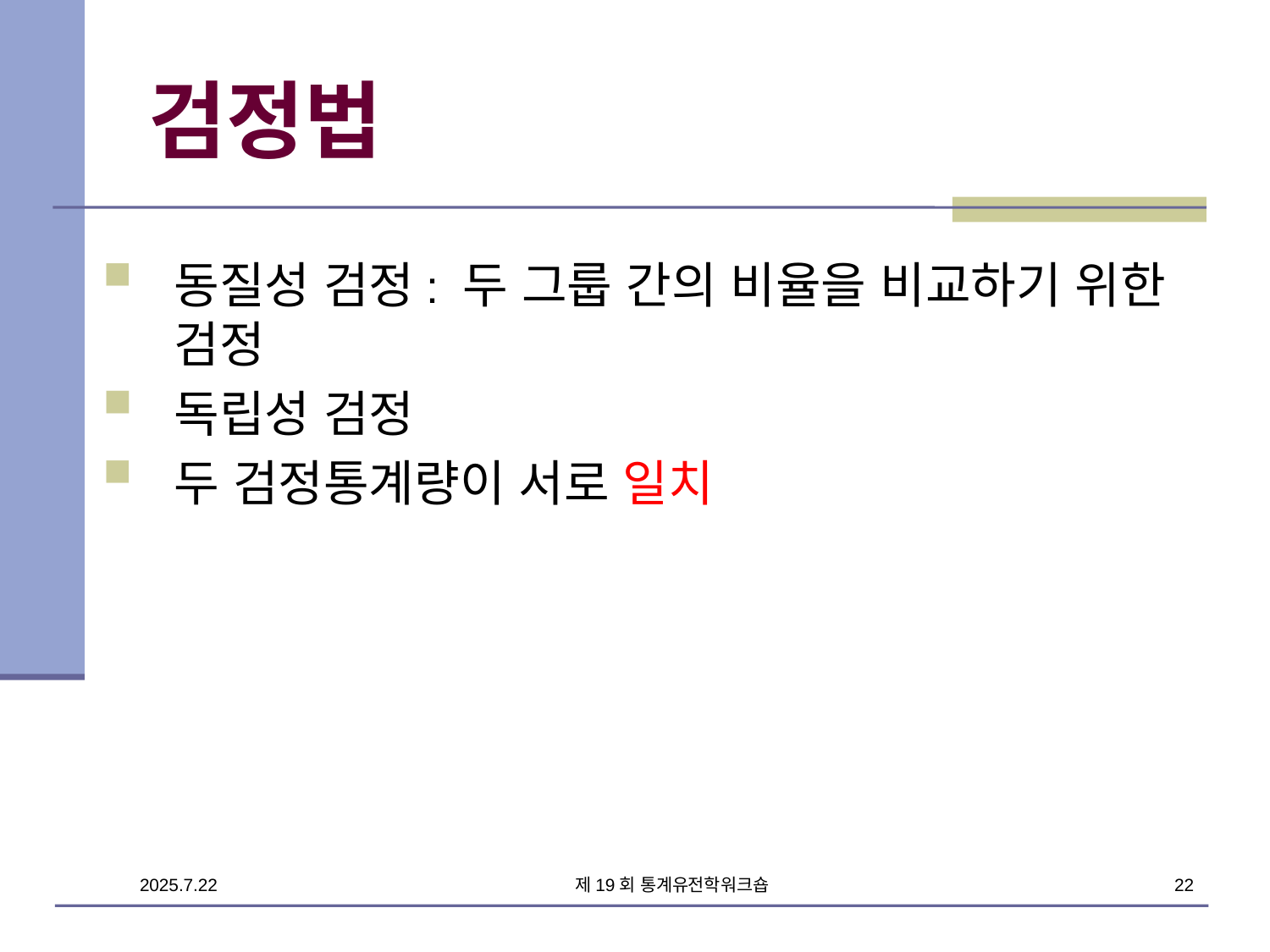

# 검정법
동질성 검정: 두 그룹 간의 비율을 비교하기 위한 검정
독립성 검정
두 검정통계량이 서로 일치
제19회 통계유전학워크숍
22
2025.7.22